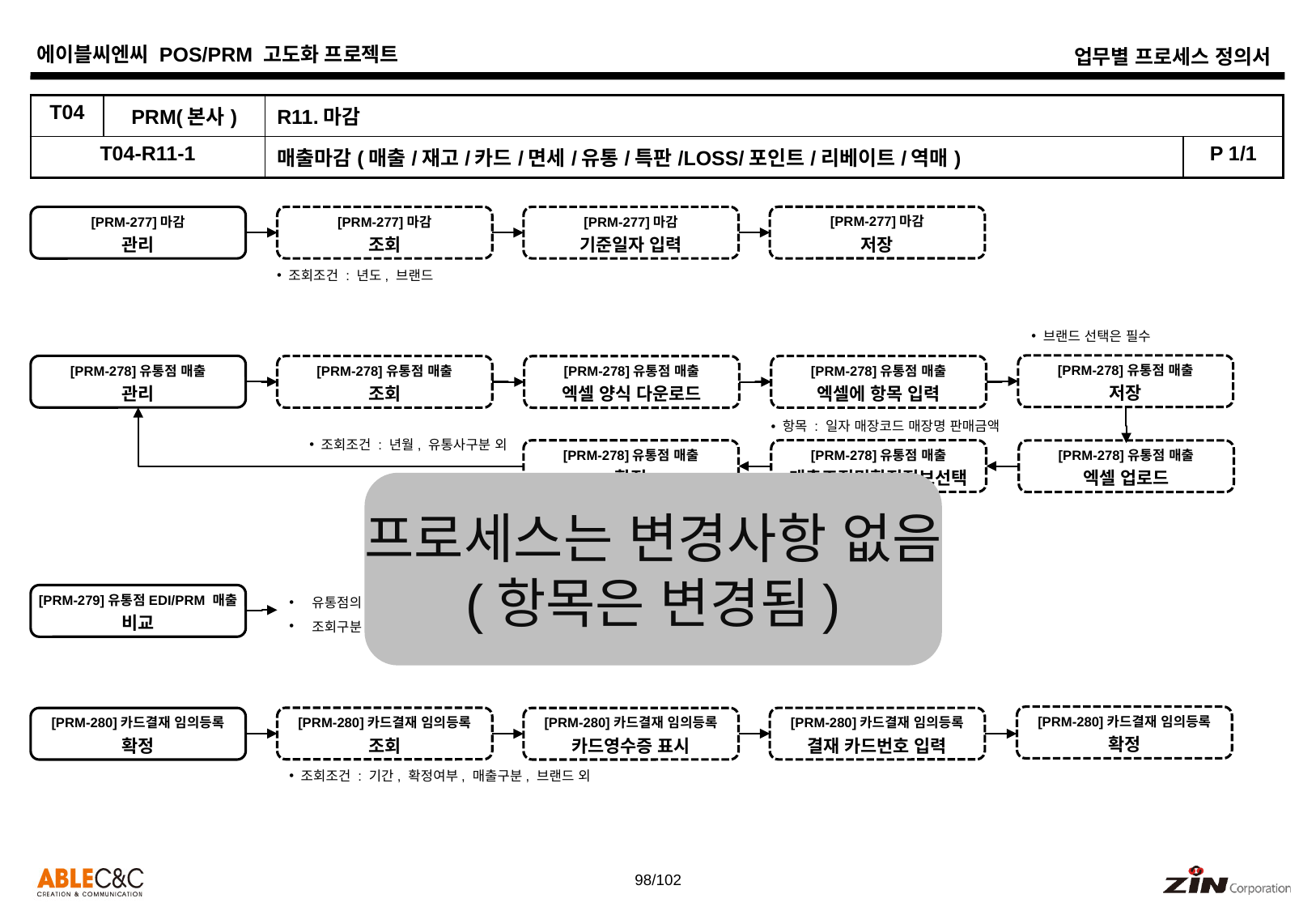

| T04 | PRM(본사) | R11.마감 |  |
| --- | --- | --- | --- |
| T04-R11-1 |  | 매출마감(매출/재고/카드/면세/유통/특판/LOSS/포인트/리베이트/역매) | P 1/1 |
[PRM-277]마감
관리
[PRM-277]마감
저장
[PRM-277]마감
기준일자 입력
[PRM-277]마감
조회
조회조건 : 년도, 브랜드
브랜드 선택은 필수
[PRM-278]유통점 매출
저장
[PRM-278]유통점 매출
관리
[PRM-278]유통점 매출
조회
[PRM-278]유통점 매출
엑셀에 항목 입력
[PRM-278]유통점 매출
엑셀 양식 다운로드
항목 : 일자 매장코드 매장명 판매금액
조회조건 : 년월, 유통사구분 외
[PRM-278]유통점 매출
매출조정및확정정보선택
[PRM-278]유통점 매출
확정
[PRM-278]유통점 매출
엑셀 업로드
프로세스는 변경사항 없음
(항목은 변경됨)
매출전표 생성
미확정 건만 선택
유통점의 EDI와 PRM의 출비교 정보를 조회구분 별로 조회
조회구분 : 매장, 팀, 가맹형태-대, 가맹형태, 입지형태
[PRM-279]유통점EDI/PRM 매출
비교
[PRM-280]카드결재 임의등록
확정
[PRM-280]카드결재 임의등록
조회
[PRM-280]카드결재 임의등록
결재 카드번호 입력
[PRM-280]카드결재 임의등록
확정
[PRM-280]카드결재 임의등록
카드영수증 표시
조회조건 : 기간, 확정여부, 매출구분, 브랜드 외